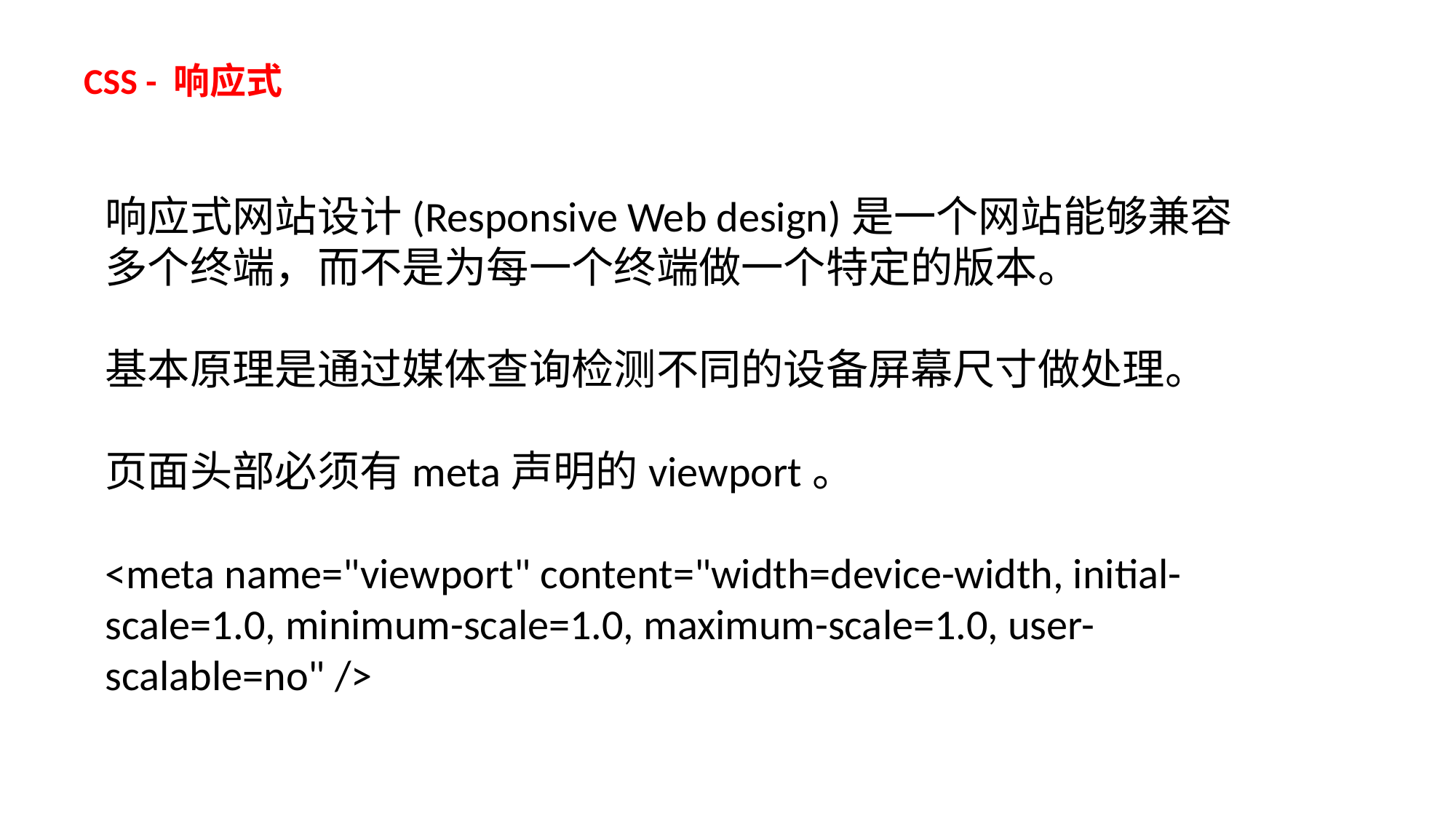

CSS - 响应式
响应式网站设计(Responsive Web design)是一个网站能够兼容多个终端，而不是为每一个终端做一个特定的版本。

基本原理是通过媒体查询检测不同的设备屏幕尺寸做处理。

页面头部必须有meta声明的viewport。

<meta name="viewport" content="width=device-width, initial-scale=1.0, minimum-scale=1.0, maximum-scale=1.0, user-scalable=no" />